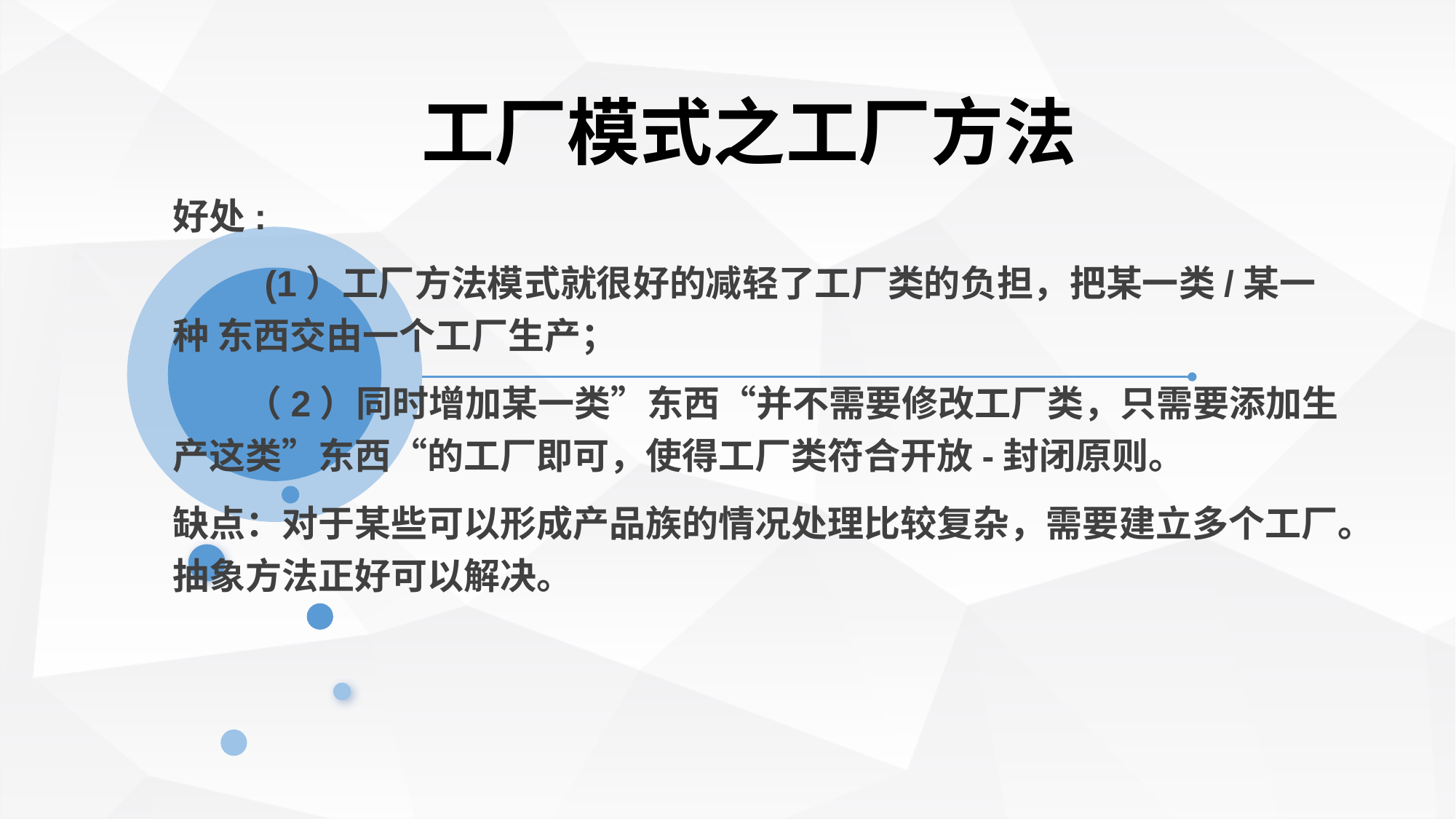

# 工厂模式之工厂方法
好处:
         (1）工厂方法模式就很好的减轻了工厂类的负担，把某一类/某一种 东西交由一个工厂生产；
　　（2）同时增加某一类”东西“并不需要修改工厂类，只需要添加生产这类”东西“的工厂即可，使得工厂类符合开放-封闭原则。
缺点：对于某些可以形成产品族的情况处理比较复杂，需要建立多个工厂。抽象方法正好可以解决。